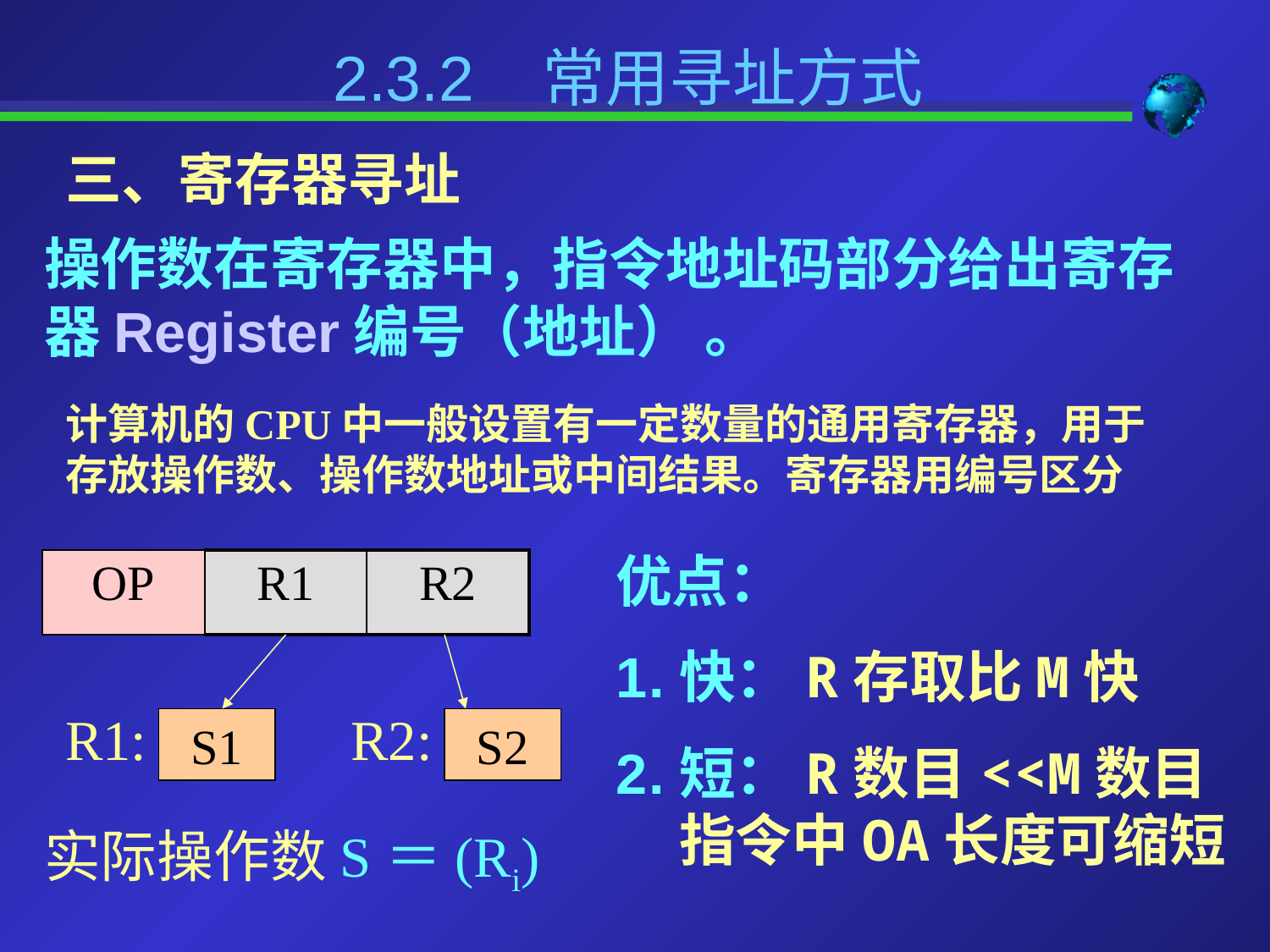

2.3.2   常用寻址方式
三、寄存器寻址
操作数在寄存器中，指令地址码部分给出寄存器Register编号（地址） 。
计算机的CPU中一般设置有一定数量的通用寄存器，用于存放操作数、操作数地址或中间结果。寄存器用编号区分
优点：
快：R存取比M快
短：R数目<<M数目
指令中OA长度可缩短
| OP | R1 | R2 |
| --- | --- | --- |

R1:
R2:
S1
S2
实际操作数S＝(Ri)
20